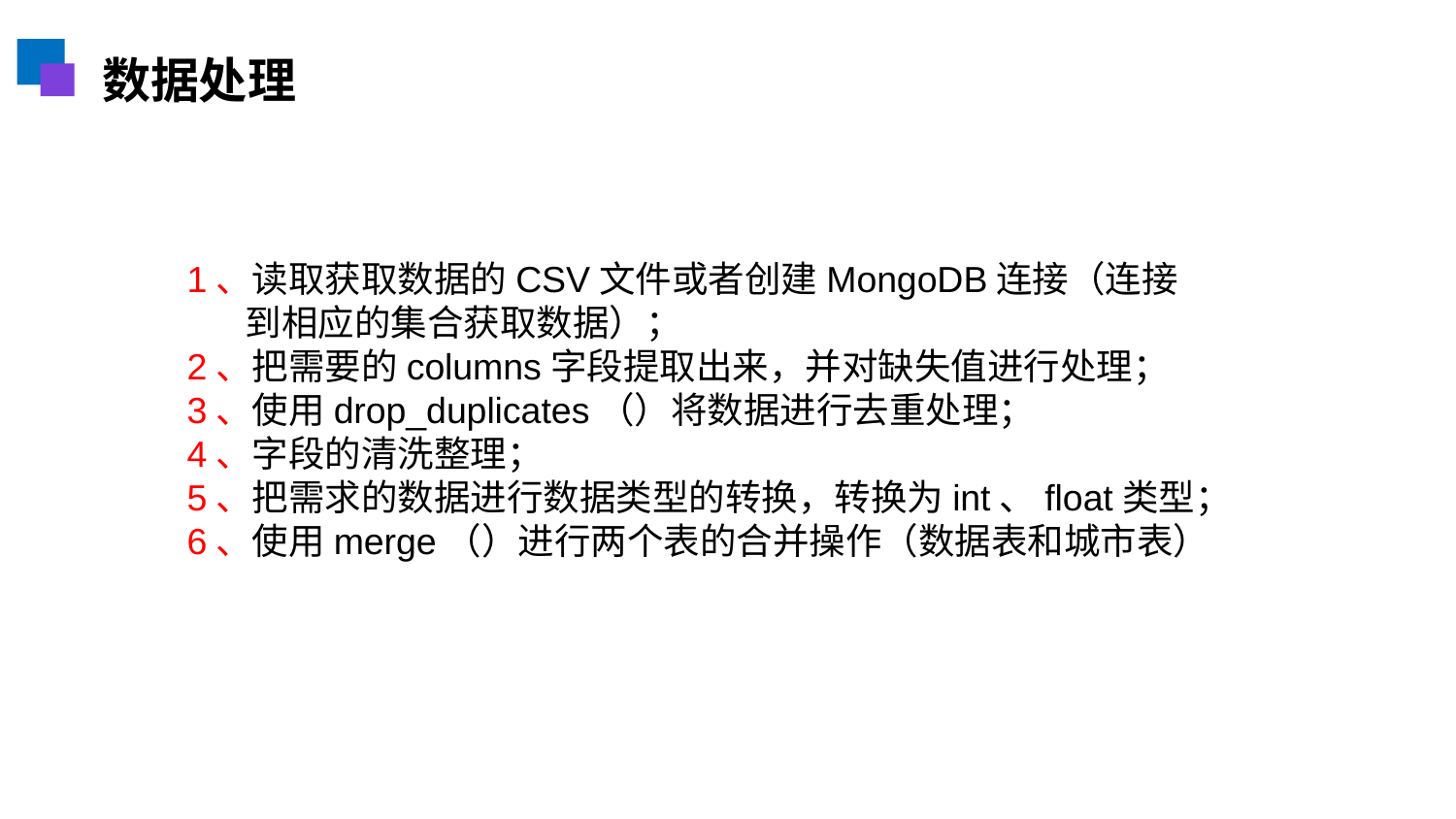

数据处理
1、读取获取数据的CSV文件或者创建MongoDB连接（连接
      到相应的集合获取数据）；
2、把需要的columns字段提取出来，并对缺失值进行处理；
3、使用drop_duplicates（）将数据进行去重处理；
4、字段的清洗整理；
5、把需求的数据进行数据类型的转换，转换为int、float类型；
6、使用merge（）进行两个表的合并操作（数据表和城市表）